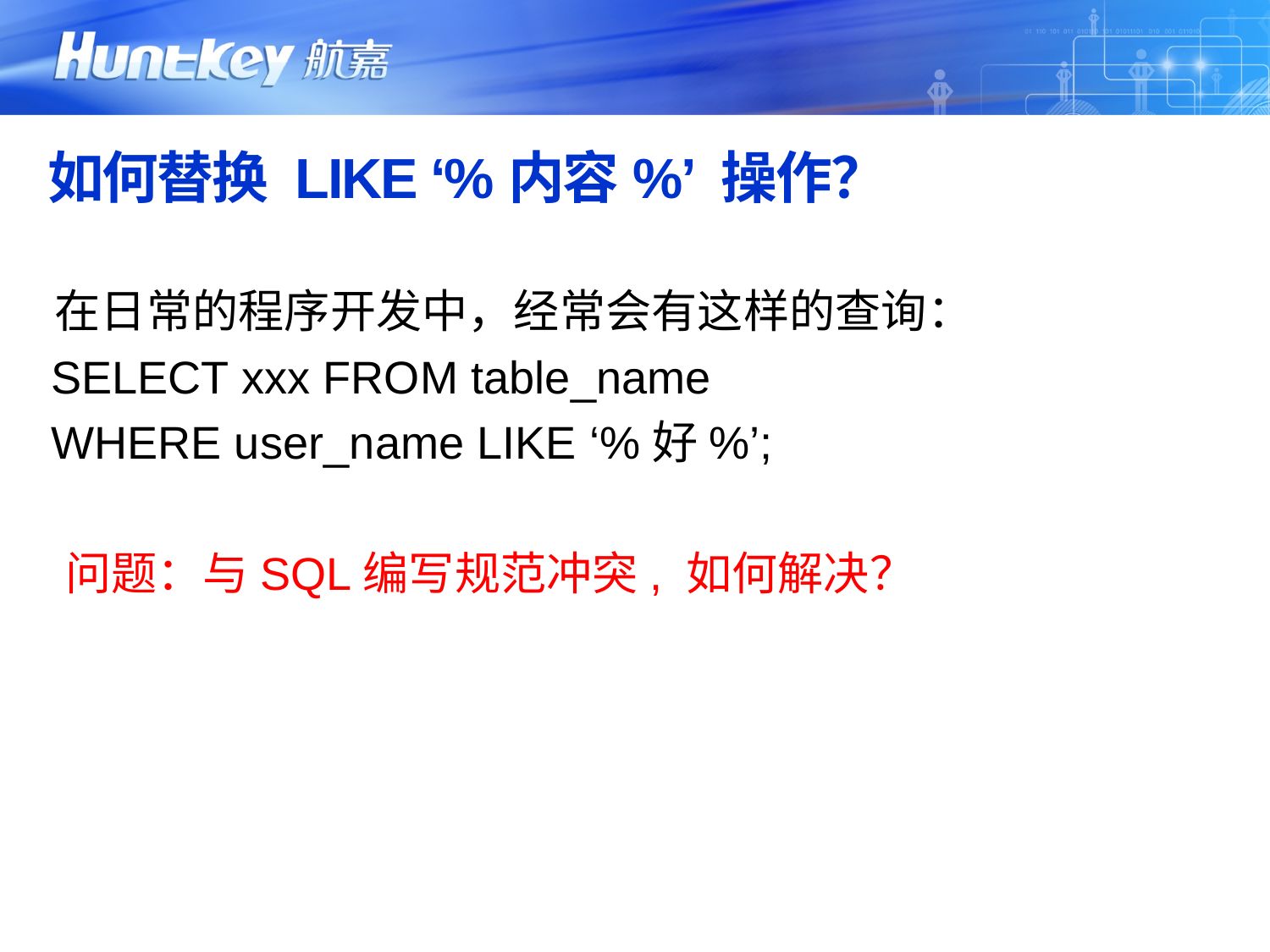

# 如何替换 LIKE ‘%内容%’ 操作？
   在日常的程序开发中，经常会有这样的查询：
	SELECT xxx FROM table_name
	WHERE user_name LIKE ‘%好%’;

    问题：与SQL编写规范冲突, 如何解决？